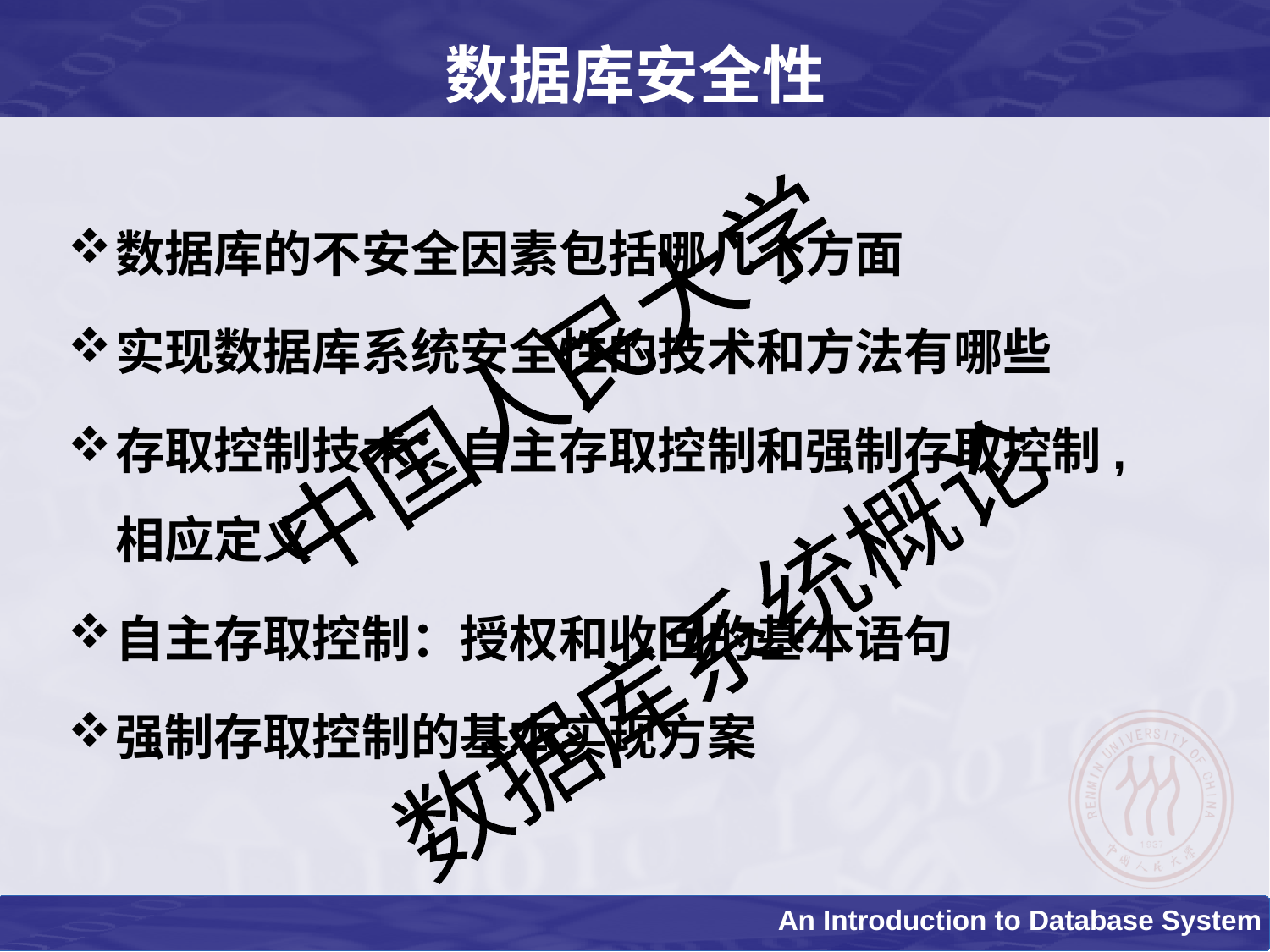

数据库安全性
数据库的不安全因素包括哪几个方面
实现数据库系统安全性的技术和方法有哪些
存取控制技术：自主存取控制和强制存取控制,相应定义
自主存取控制：授权和收回的基本语句
强制存取控制的基本实现方案